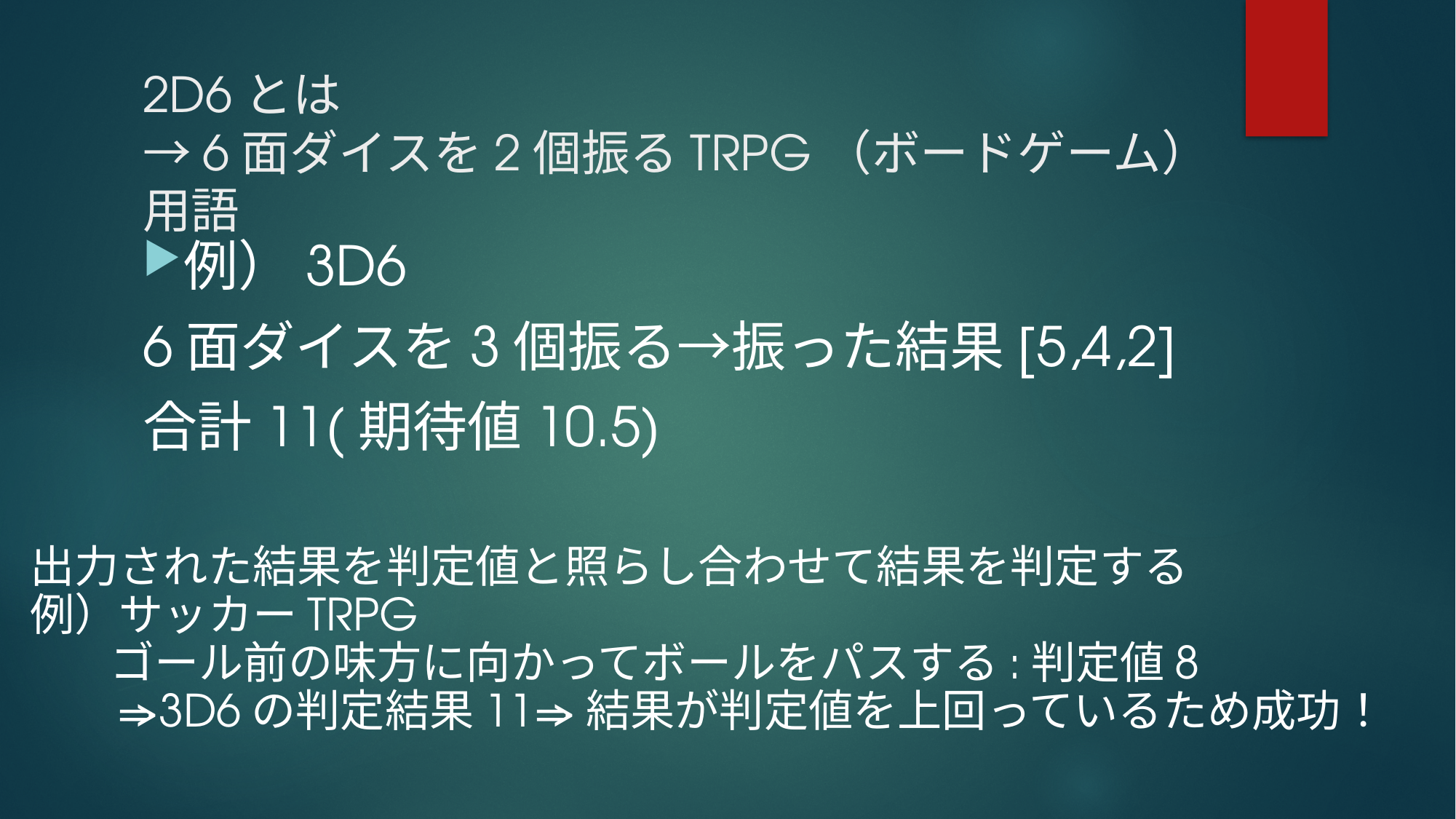

# 2D6とは →6面ダイスを2個振るTRPG（ボードゲーム）用語
例）3D6
6面ダイスを3個振る→振った結果[5,4,2]
合計11(期待値10.5)
出力された結果を判定値と照らし合わせて結果を判定する
例）サッカーTRPG
       ゴール前の味方に向かってボールをパスする:判定値8
       ⇒3d6の判定結果11⇒結果が判定値を上回っているため成功！